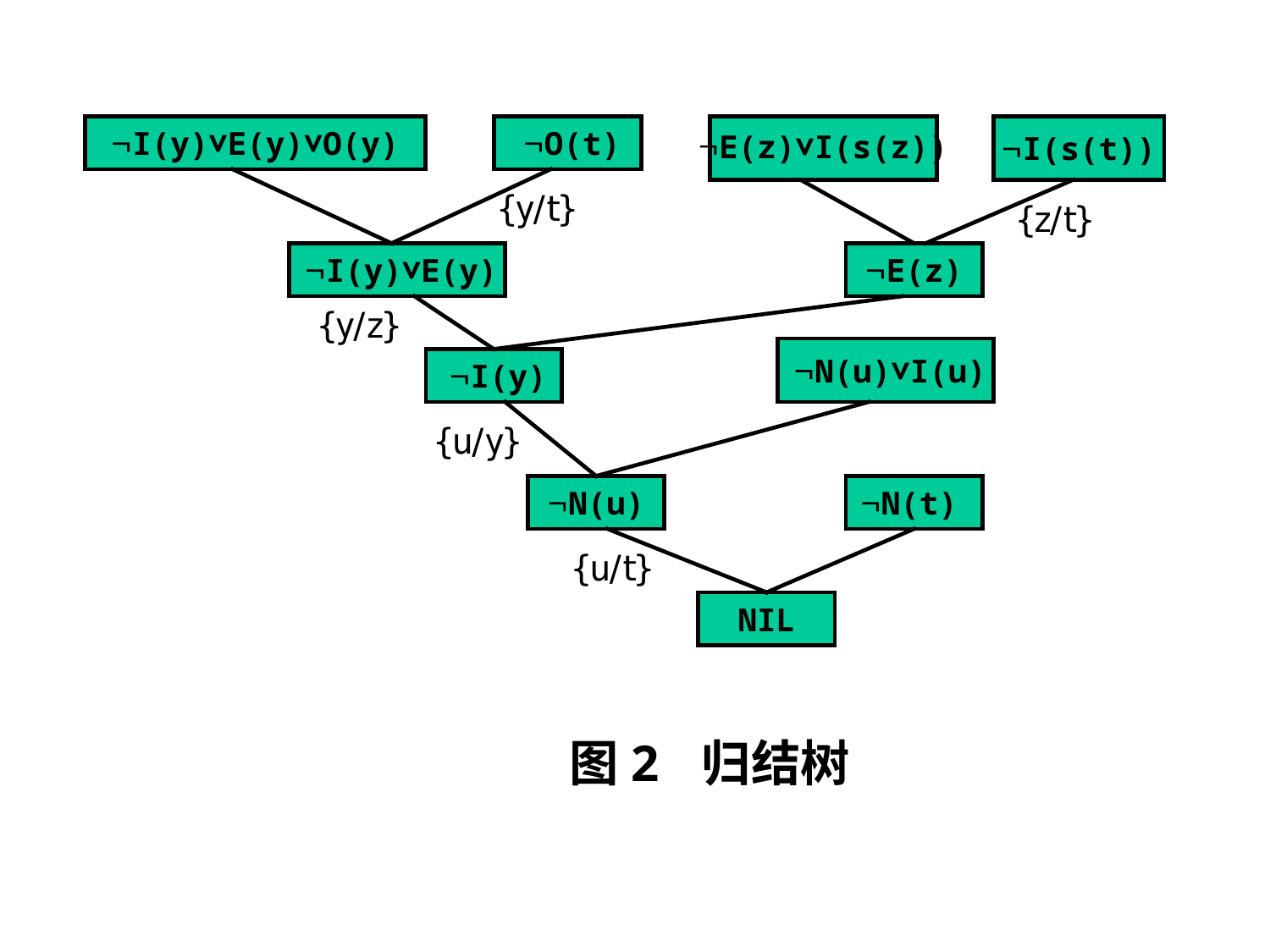

¬I(y)∨E(y)∨O(y)
 ¬O(t)
¬E(z)∨I(s(z))
¬I(s(t))

 ¬I(y)∨E(y)
¬E(z)

 ¬N(u)∨I(u)
 ¬I(y)

¬N(u)
 ¬N(t)

NIL
图2 归结树
{y/t}
{z/t}
{y/z}
{u/y}
{u/t}